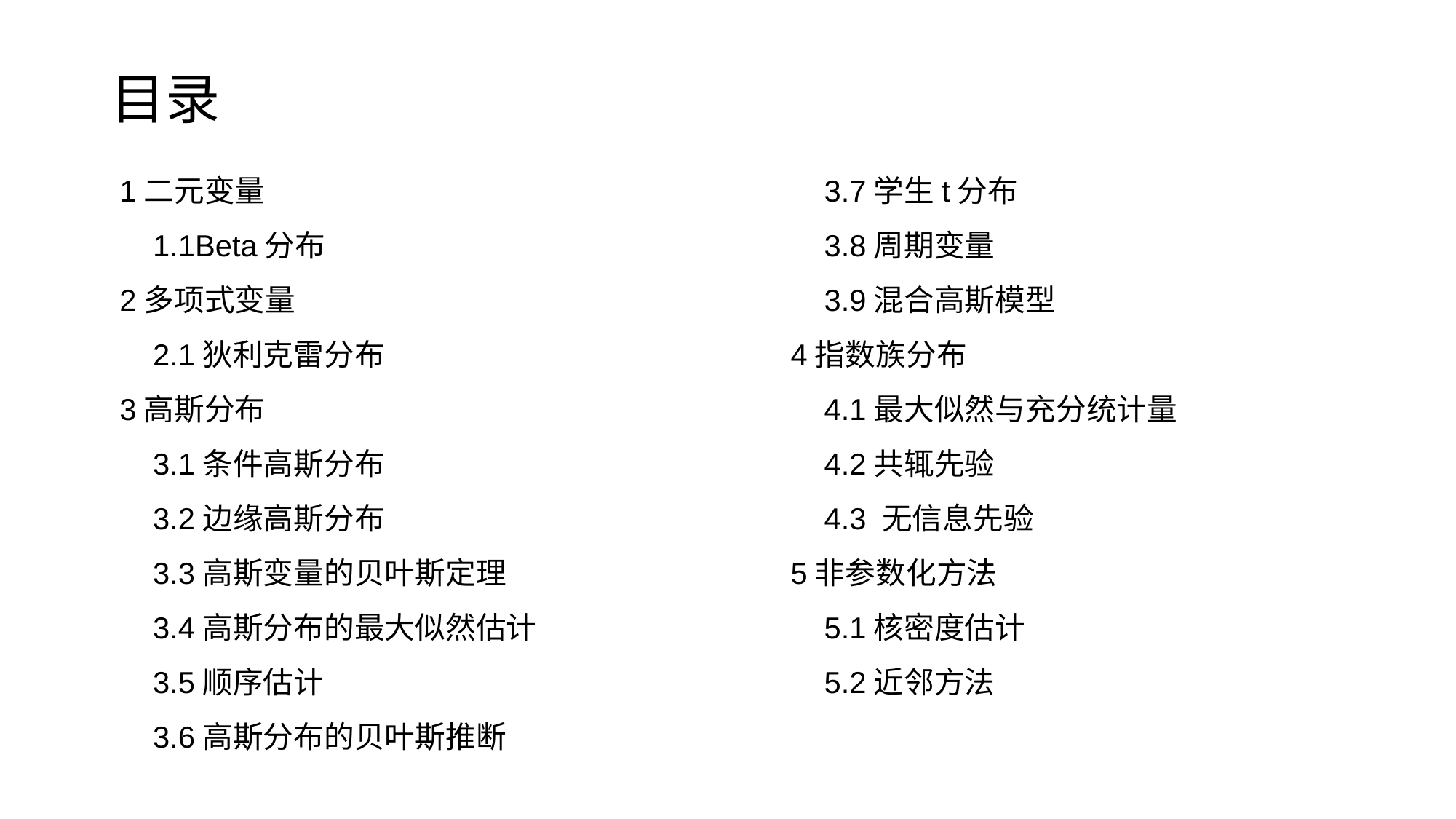

# 目录
1二元变量
    1.1Beta分布
2多项式变量
    2.1狄利克雷分布
3高斯分布
    3.1条件高斯分布
    3.2边缘高斯分布
    3.3高斯变量的贝叶斯定理
    3.4高斯分布的最大似然估计
    3.5顺序估计
    3.6高斯分布的贝叶斯推断
    3.7学生t分布
    3.8周期变量
    3.9混合高斯模型
4指数族分布
    4.1最大似然与充分统计量
    4.2共辄先验
    4.3 无信息先验
5非参数化方法
    5.1核密度估计
    5.2近邻方法